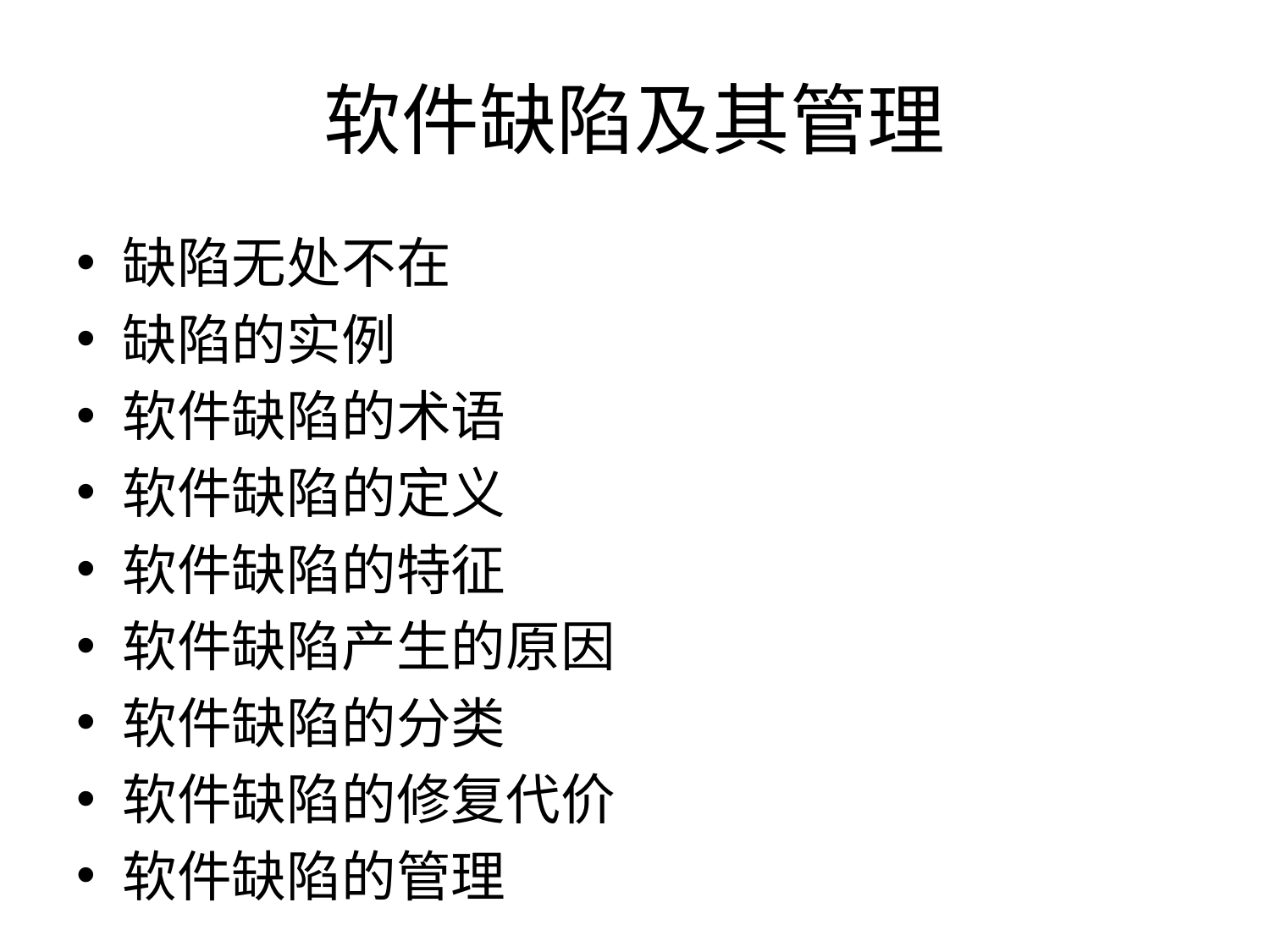

# 软件缺陷及其管理
缺陷无处不在
缺陷的实例
软件缺陷的术语
软件缺陷的定义
软件缺陷的特征
软件缺陷产生的原因
软件缺陷的分类
软件缺陷的修复代价
软件缺陷的管理